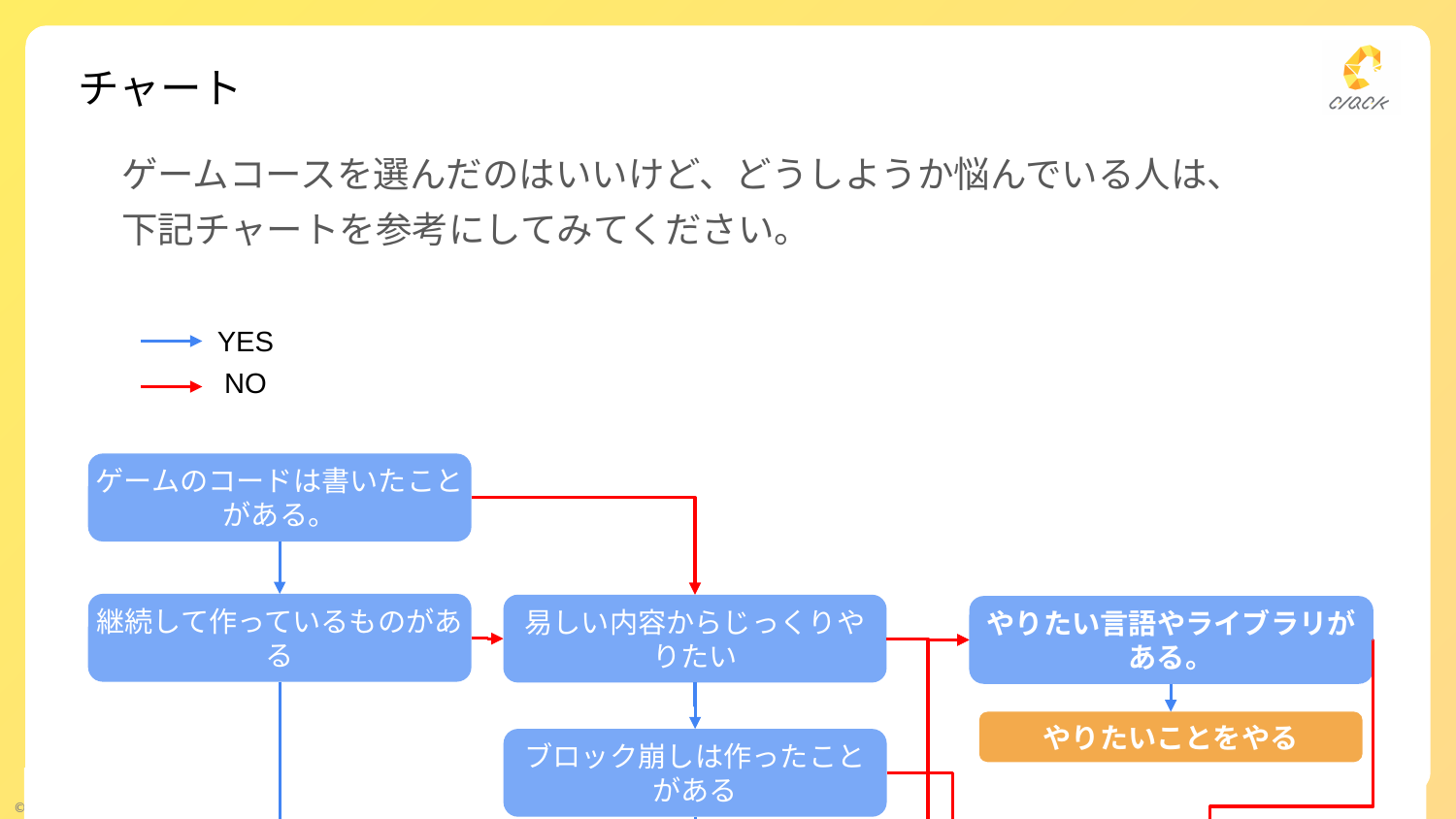

# チャート
ゲームコースを選んだのはいいけど、どうしようか悩んでいる人は、
下記チャートを参考にしてみてください。

YES
NO
ゲームのコードは書いたことがある。
継続して作っているものがある
易しい内容からじっくりやりたい
やりたい言語やライブラリがある。
やりたいことをやる
ブロック崩しは作ったことがある

Pythonをやってみたい。
もしくはやったことがある。
本コースの勉強資料
よりプロっぽいコードを書きたい
本コースの追加資料
(関数について、など)
どうするか相談しましょう！！
今やっていることを継続